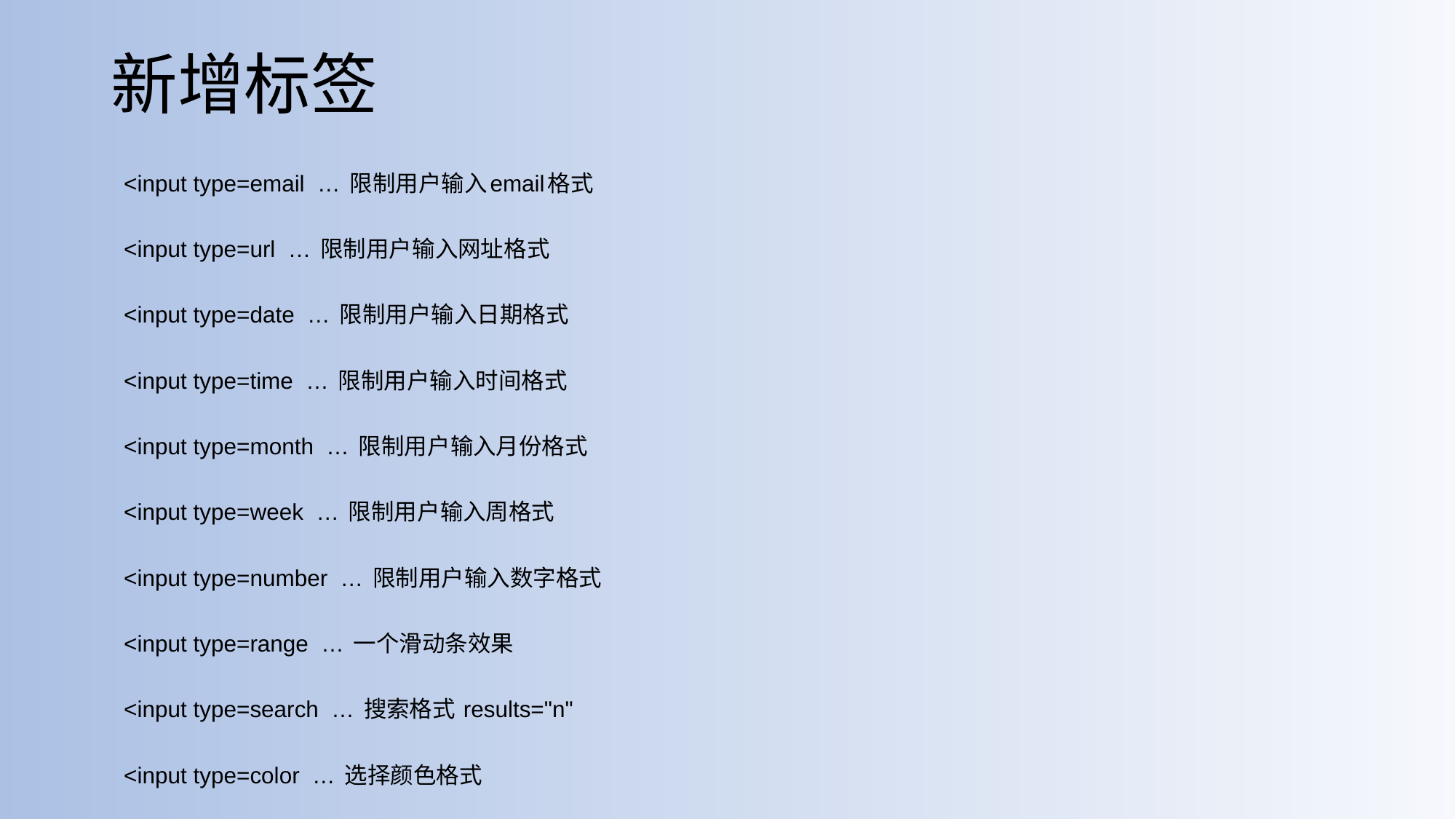

# 新增标签
<input type=email  … 限制用户输入email格式
<input type=url  … 限制用户输入网址格式
<input type=date  … 限制用户输入日期格式
<input type=time  … 限制用户输入时间格式
<input type=month  … 限制用户输入月份格式
<input type=week  … 限制用户输入周格式
<input type=number  … 限制用户输入数字格式
<input type=range  … 一个滑动条效果
<input type=search  … 搜索格式 results="n"
<input type=color  … 选择颜色格式